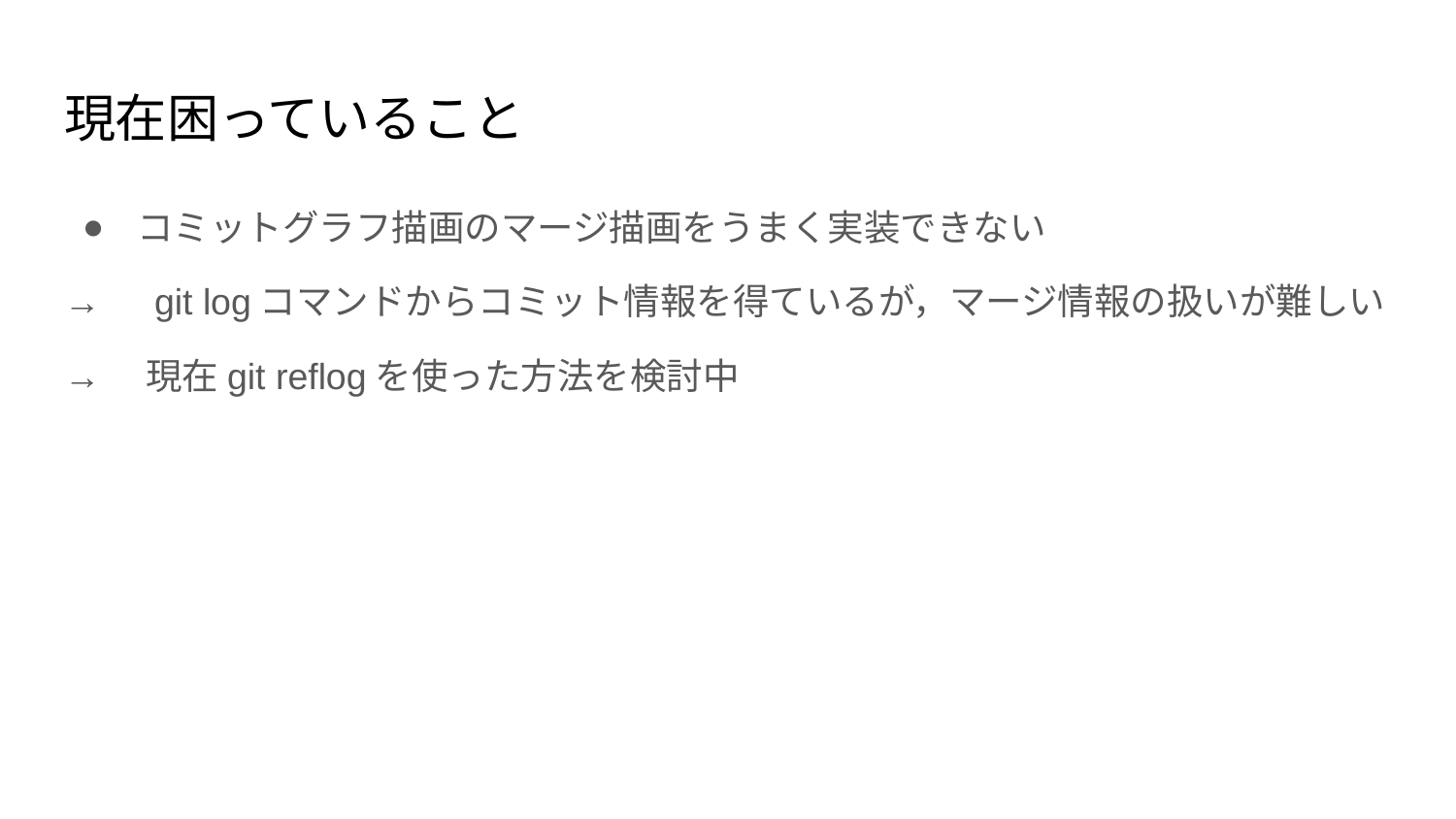

# 現在困っていること
コミットグラフ描画のマージ描画をうまく実装できない
→　git logコマンドからコミット情報を得ているが，マージ情報の扱いが難しい
→　現在git reflogを使った方法を検討中